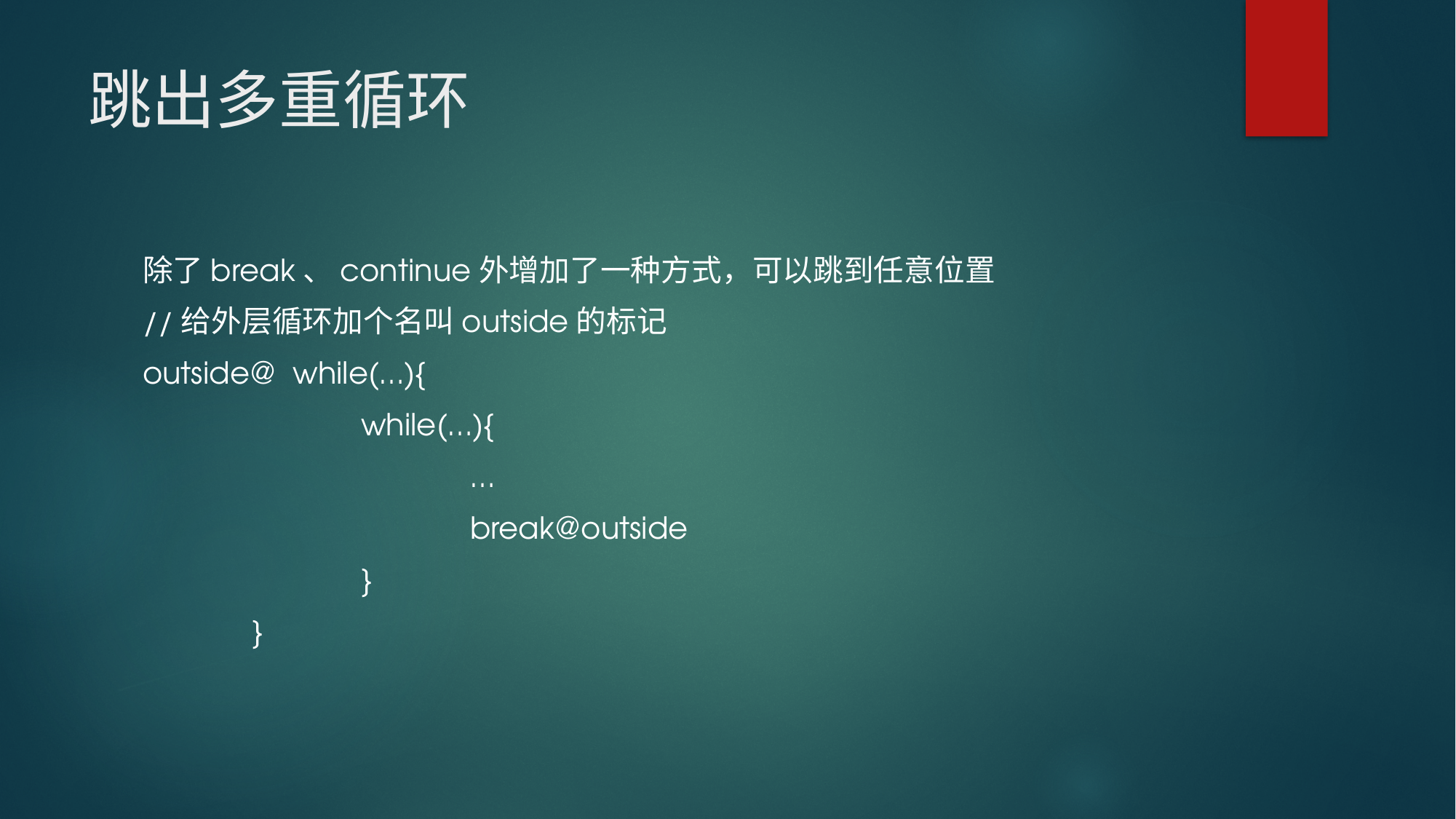

# 跳出多重循环
除了break、continue外增加了一种方式，可以跳到任意位置
//给外层循环加个名叫outside的标记
outside@  while(…){
		while(…){
			…
			break@outside
		}
	}